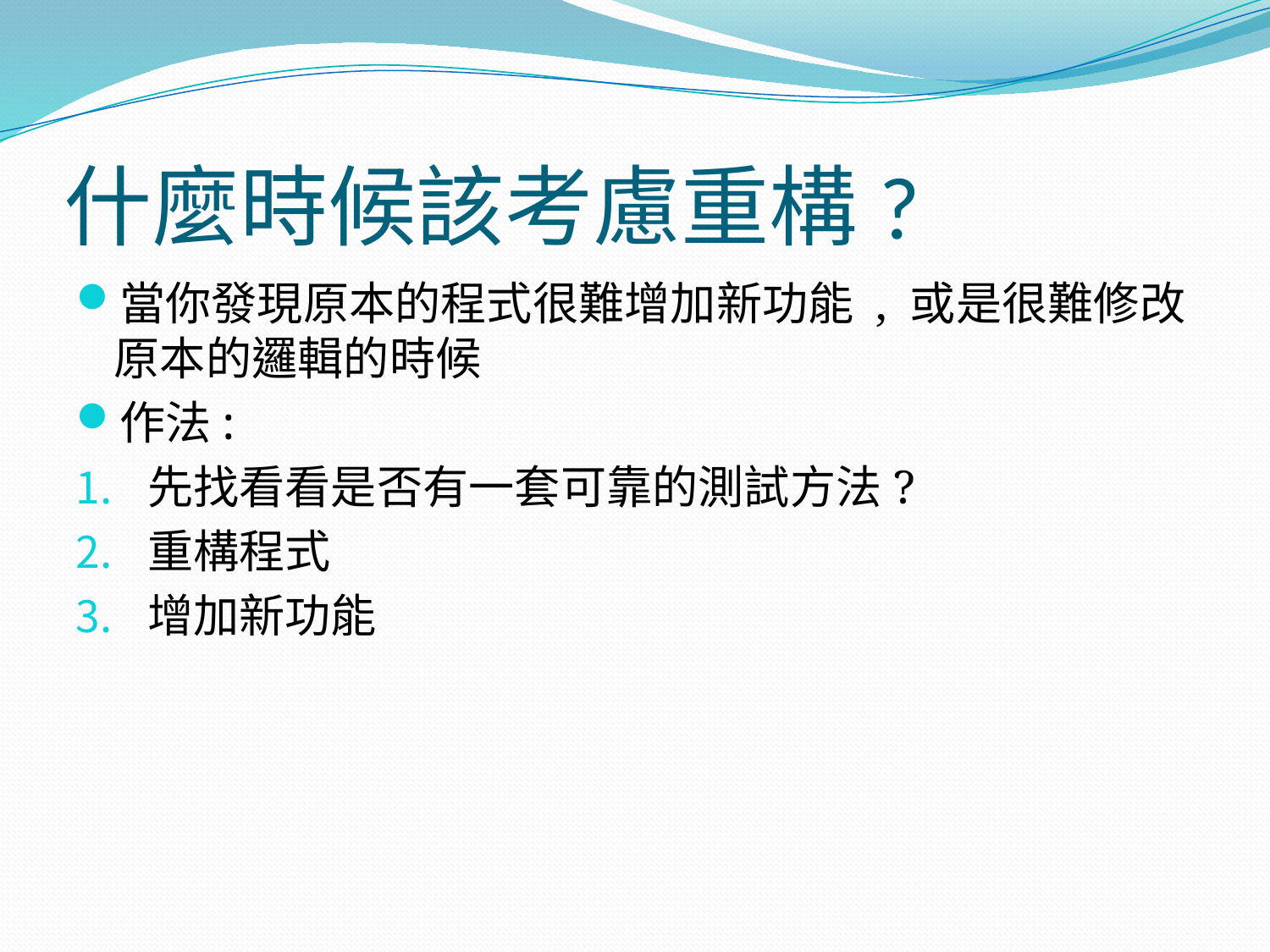

# 什麼時候該考慮重構?
當你發現原本的程式很難增加新功能 , 或是很難修改原本的邏輯的時候
作法:
先找看看是否有一套可靠的測試方法?
重構程式
增加新功能